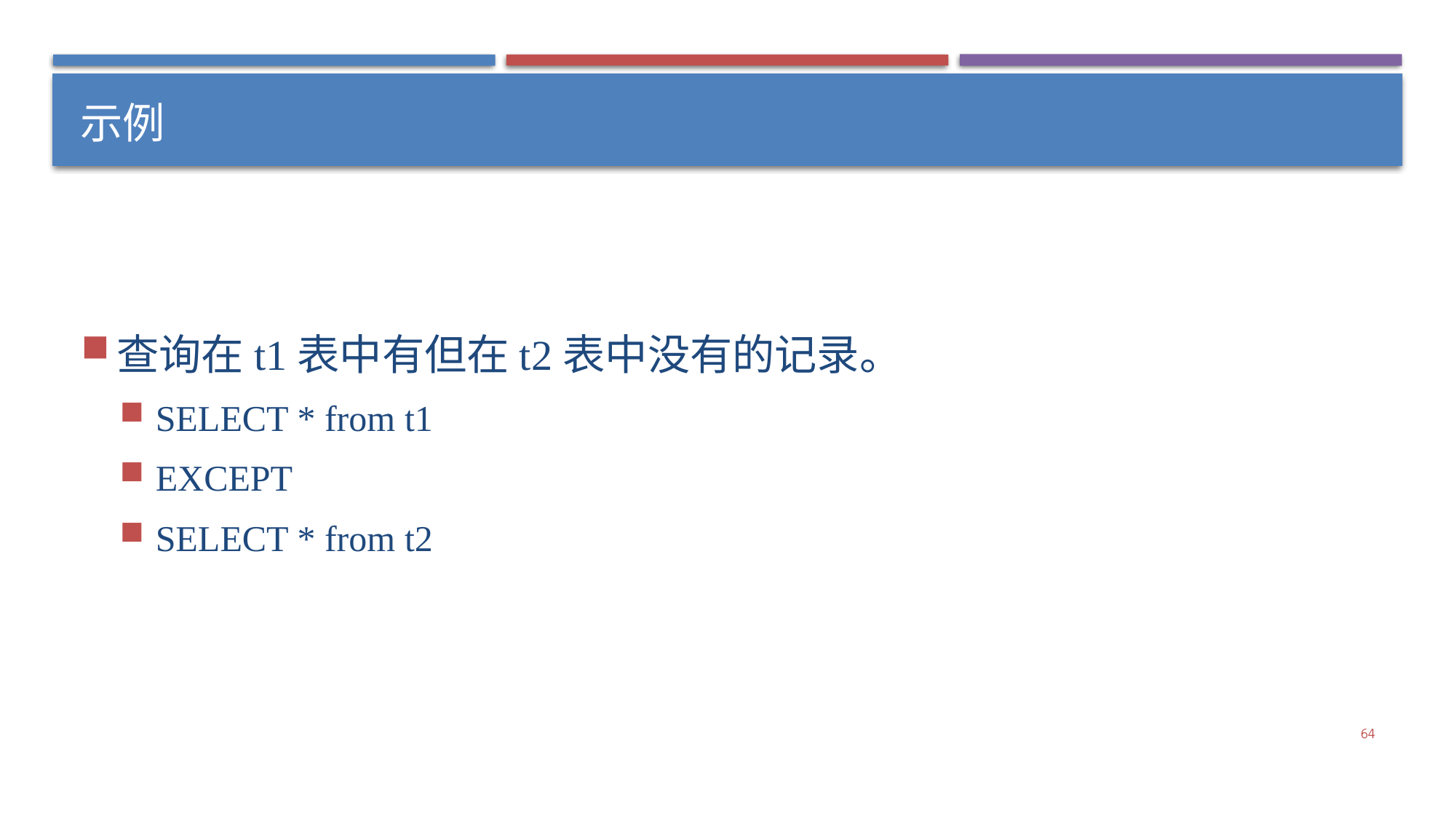

# 示例
查询在t1表中有但在t2表中没有的记录。
SELECT * from t1
EXCEPT
SELECT * from t2
64
64/76